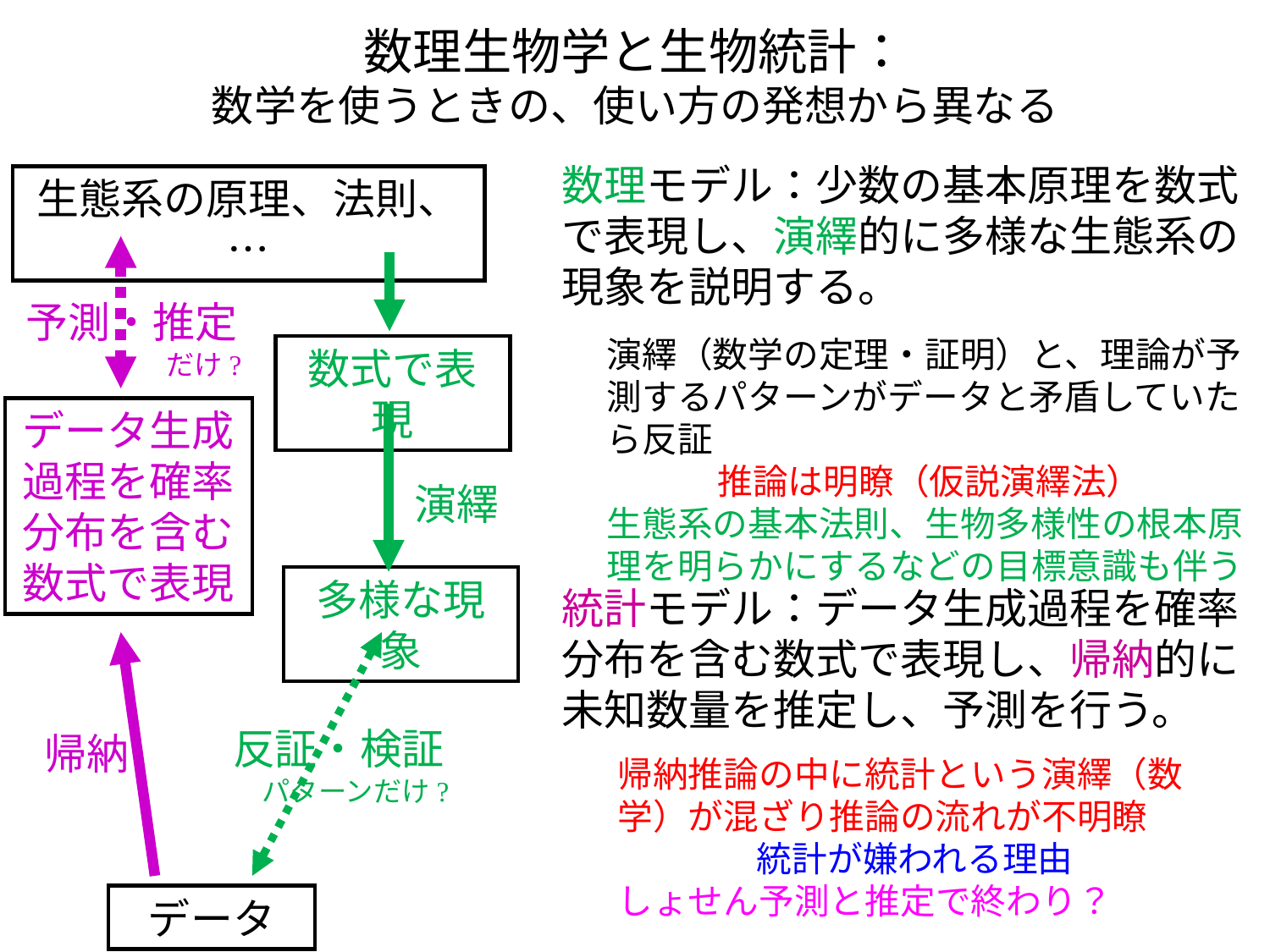

数理生物学と生物統計：
数学を使うときの、使い方の発想から異なる
数理モデル：少数の基本原理を数式で表現し、演繹的に多様な生態系の現象を説明する。

統計モデル：データ生成過程を確率分布を含む数式で表現し、帰納的に未知数量を推定し、予測を行う。
生態系の原理、法則、…
予測・推定
だけ?
演繹（数学の定理・証明）と、理論が予測するパターンがデータと矛盾していたら反証
推論は明瞭（仮説演繹法）
生態系の基本法則、生物多様性の根本原理を明らかにするなどの目標意識も伴う
数式で表現
データ生成過程を確率分布を含む数式で表現
演繹
多様な現象
反証・検証
パターンだけ?
帰納
帰納推論の中に統計という演繹（数学）が混ざり推論の流れが不明瞭
統計が嫌われる理由
しょせん予測と推定で終わり？
データ